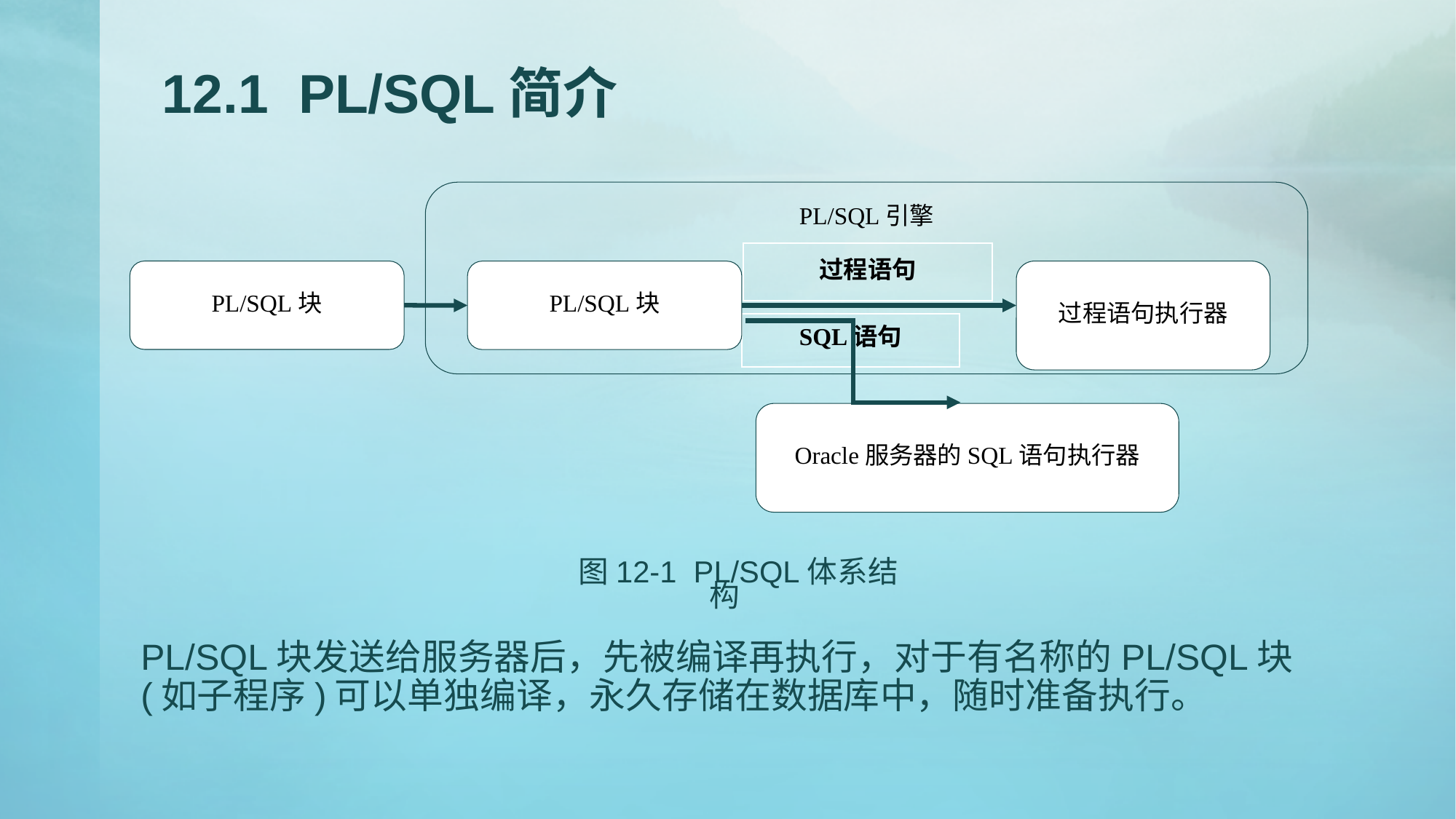

# 12.1  PL/SQL简介

PL/SQL引擎
过程语句
PL/SQL块
过程语句执行器
PL/SQL块
SQL语句
Oracle服务器的SQL语句执行器
图12-1  PL/SQL体系结构
PL/SQL块发送给服务器后，先被编译再执行，对于有名称的PL/SQL块(如子程序)可以单独编译，永久存储在数据库中，随时准备执行。